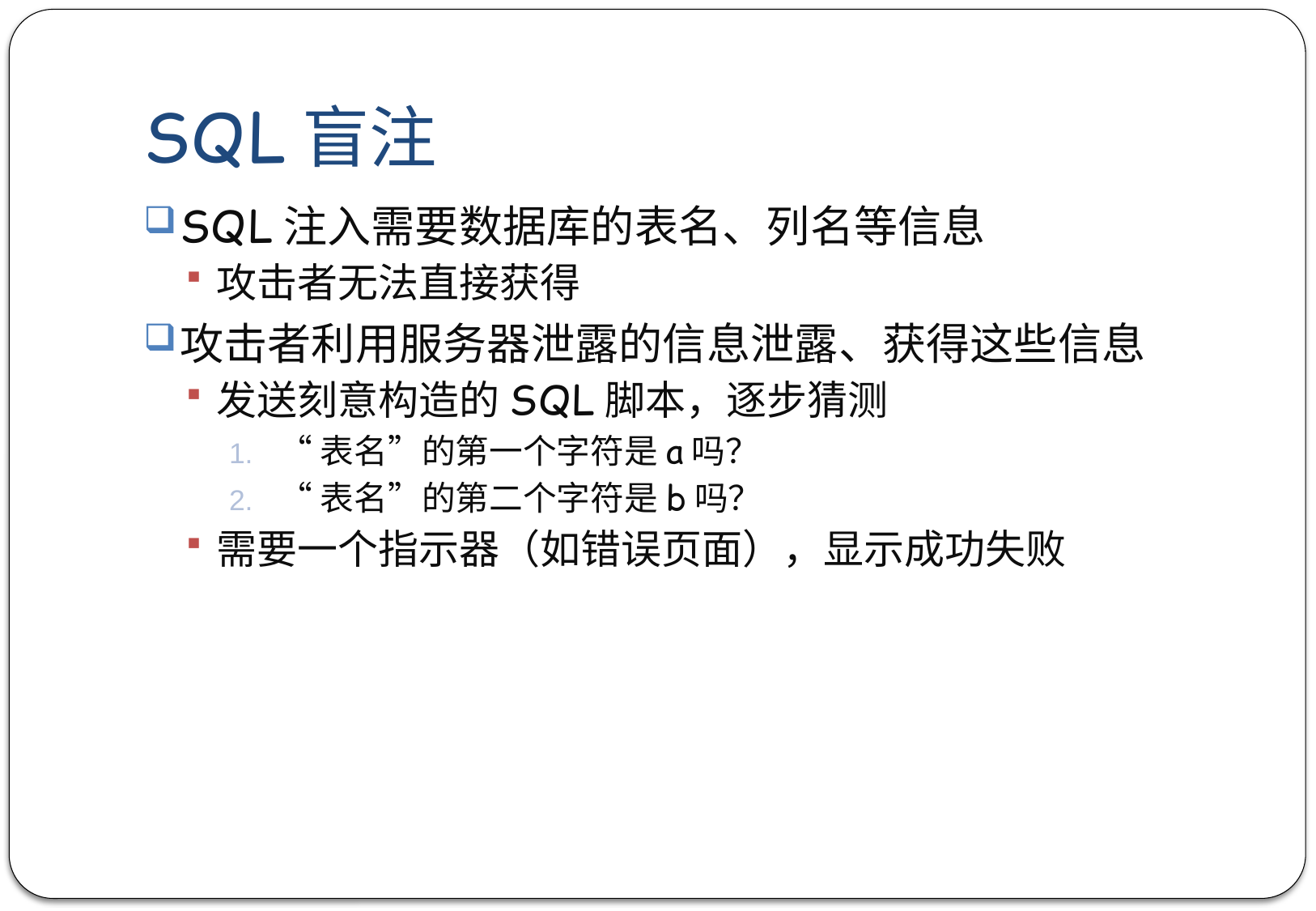

# SQL盲注
SQL注入需要数据库的表名、列名等信息
攻击者无法直接获得
攻击者利用服务器泄露的信息泄露、获得这些信息
发送刻意构造的SQL脚本，逐步猜测
“表名”的第一个字符是a吗？
“表名”的第二个字符是b吗？
需要一个指示器（如错误页面），显示成功失败